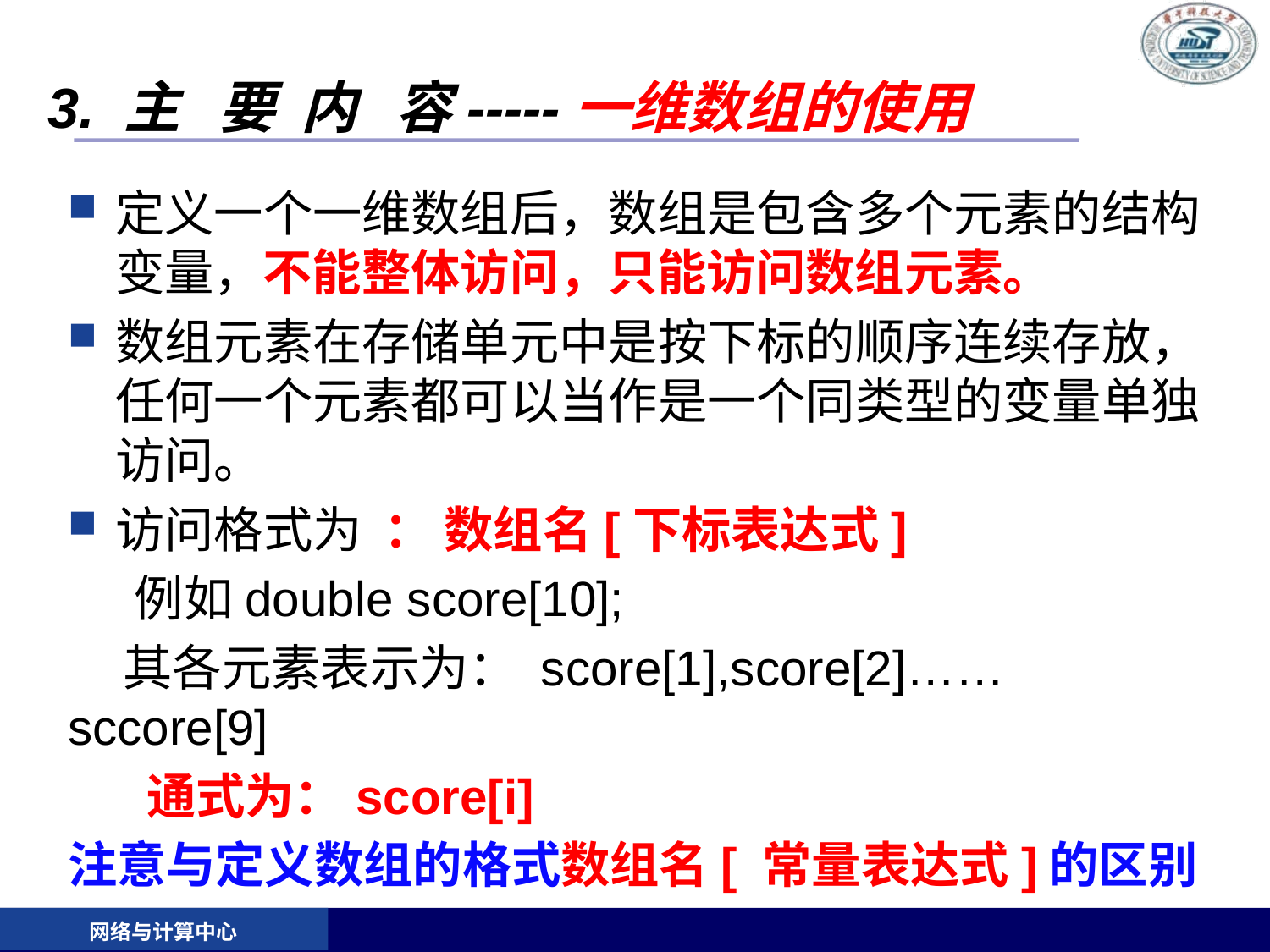

# 3. 主   要  内   容-----一维数组的使用
定义一个一维数组后，数组是包含多个元素的结构变量，不能整体访问，只能访问数组元素。
数组元素在存储单元中是按下标的顺序连续存放，任何一个元素都可以当作是一个同类型的变量单独访问。
访问格式为  ： 数组名[下标表达式]
     例如double score[10];
    其各元素表示为： score[1],score[2]……sccore[9]
      通式为：score[i]
注意与定义数组的格式数组名[ 常量表达式]的区别

网络与计算中心